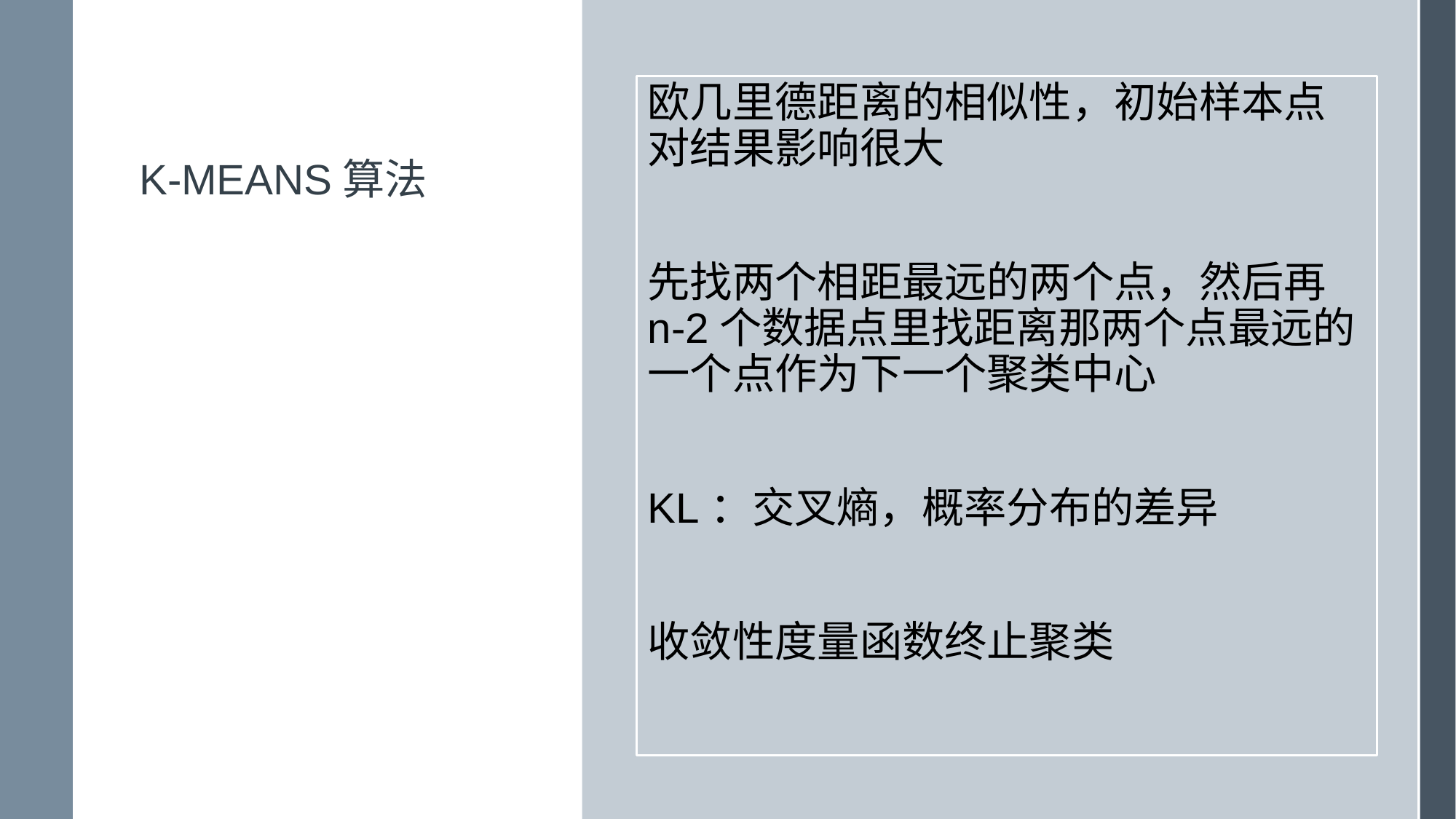

# K-MEANS算法
欧几里德距离的相似性，初始样本点对结果影响很大

先找两个相距最远的两个点，然后再n-2个数据点里找距离那两个点最远的一个点作为下一个聚类中心

KL：交叉熵，概率分布的差异

收敛性度量函数终止聚类